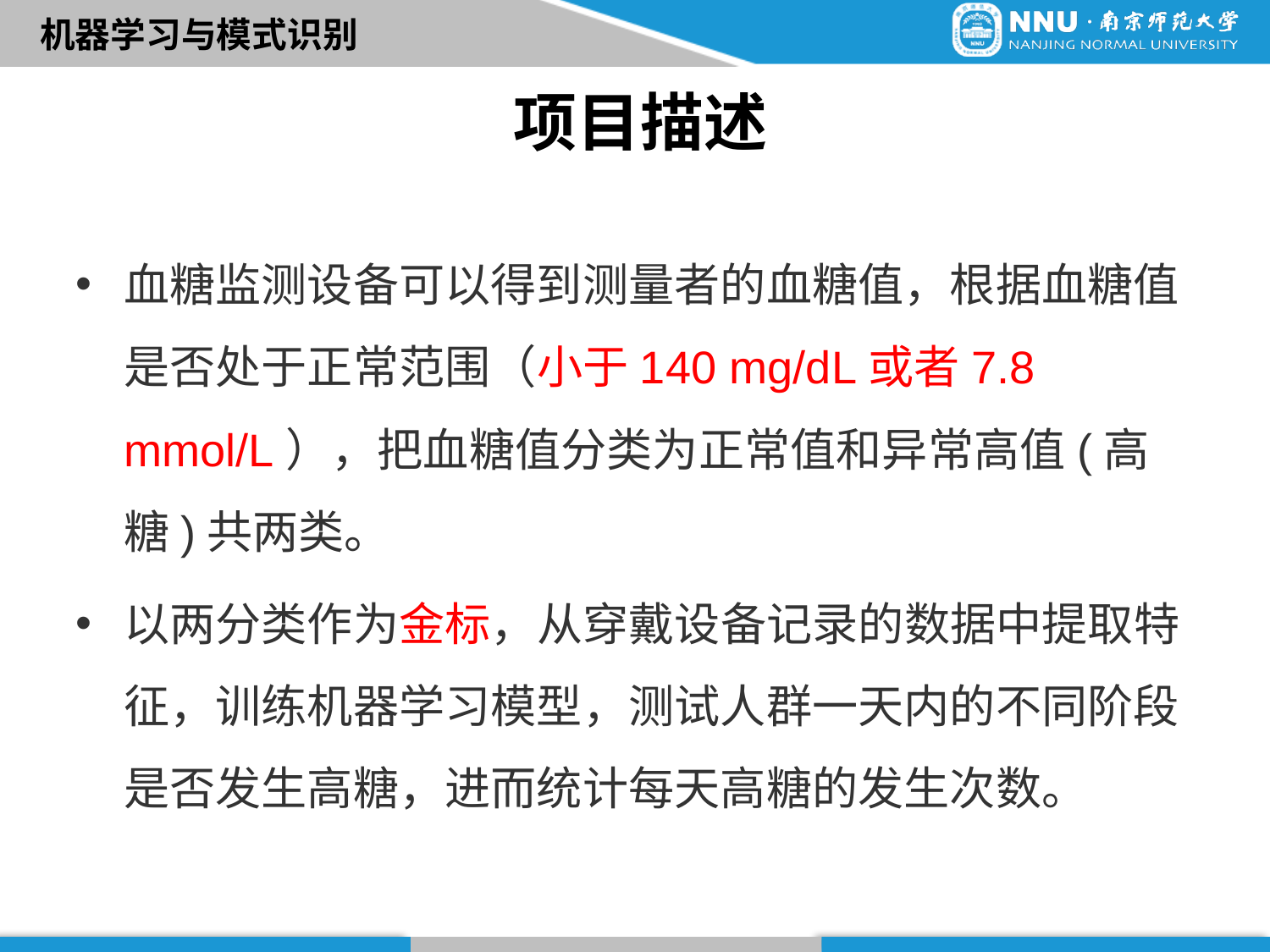

# 项目描述
血糖监测设备可以得到测量者的血糖值，根据血糖值是否处于正常范围（小于140 mg/dL或者7.8 mmol/L），把血糖值分类为正常值和异常高值(高糖)共两类。
以两分类作为金标，从穿戴设备记录的数据中提取特征，训练机器学习模型，测试人群一天内的不同阶段是否发生高糖，进而统计每天高糖的发生次数。